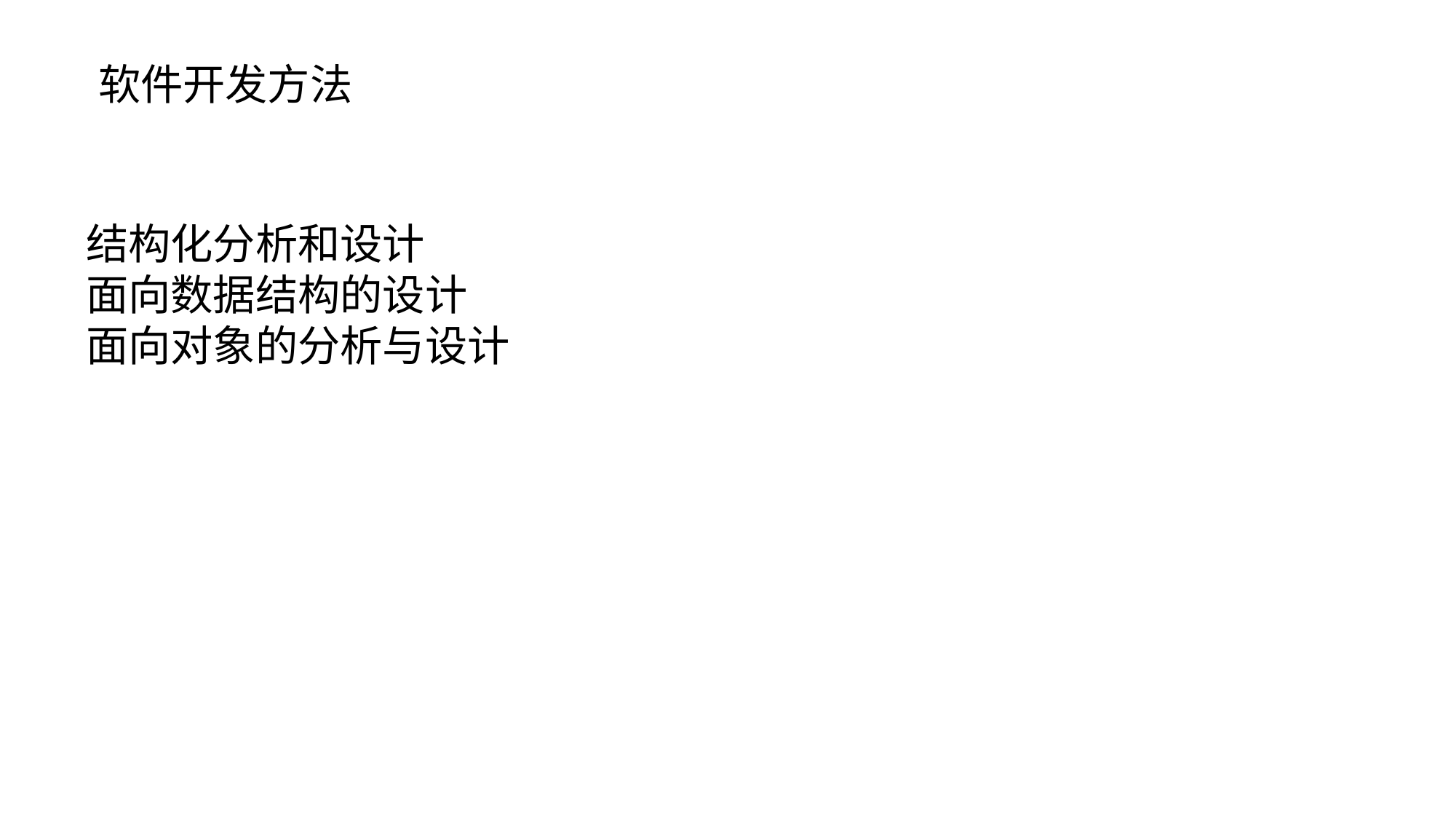

软件开发方法
结构化分析和设计
面向数据结构的设计
面向对象的分析与设计